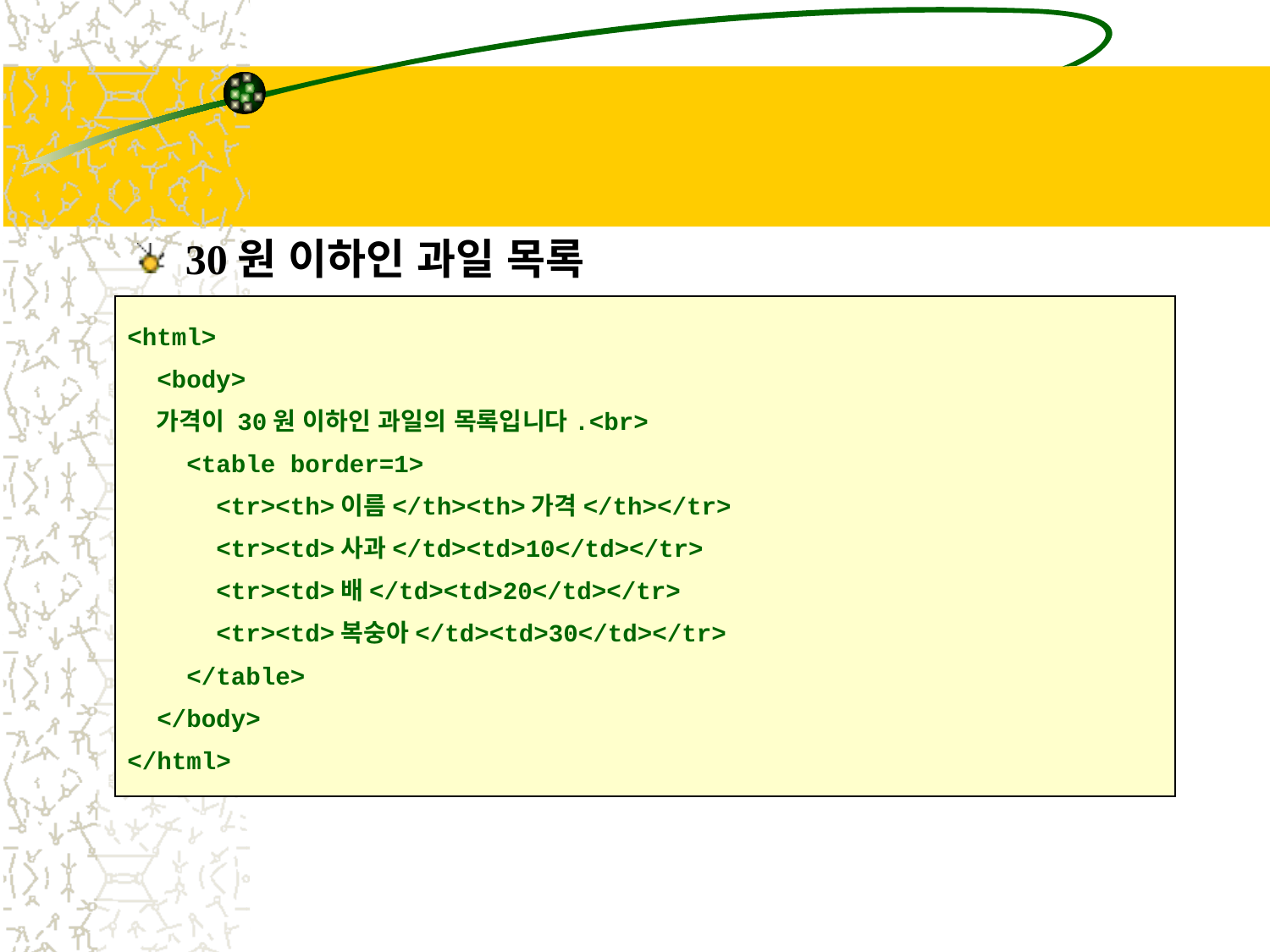

#
30원 이하인 과일 목록
<html>
  <body>
    가격이 30원 이하인 과일의 목록입니다.<br>
    <table border=1>
      <tr><th>이름</th><th>가격</th></tr>
      <tr><td>사과</td><td>10</td></tr>
      <tr><td>배</td><td>20</td></tr>
      <tr><td>복숭아</td><td>30</td></tr>
    </table>
  </body>
</html>